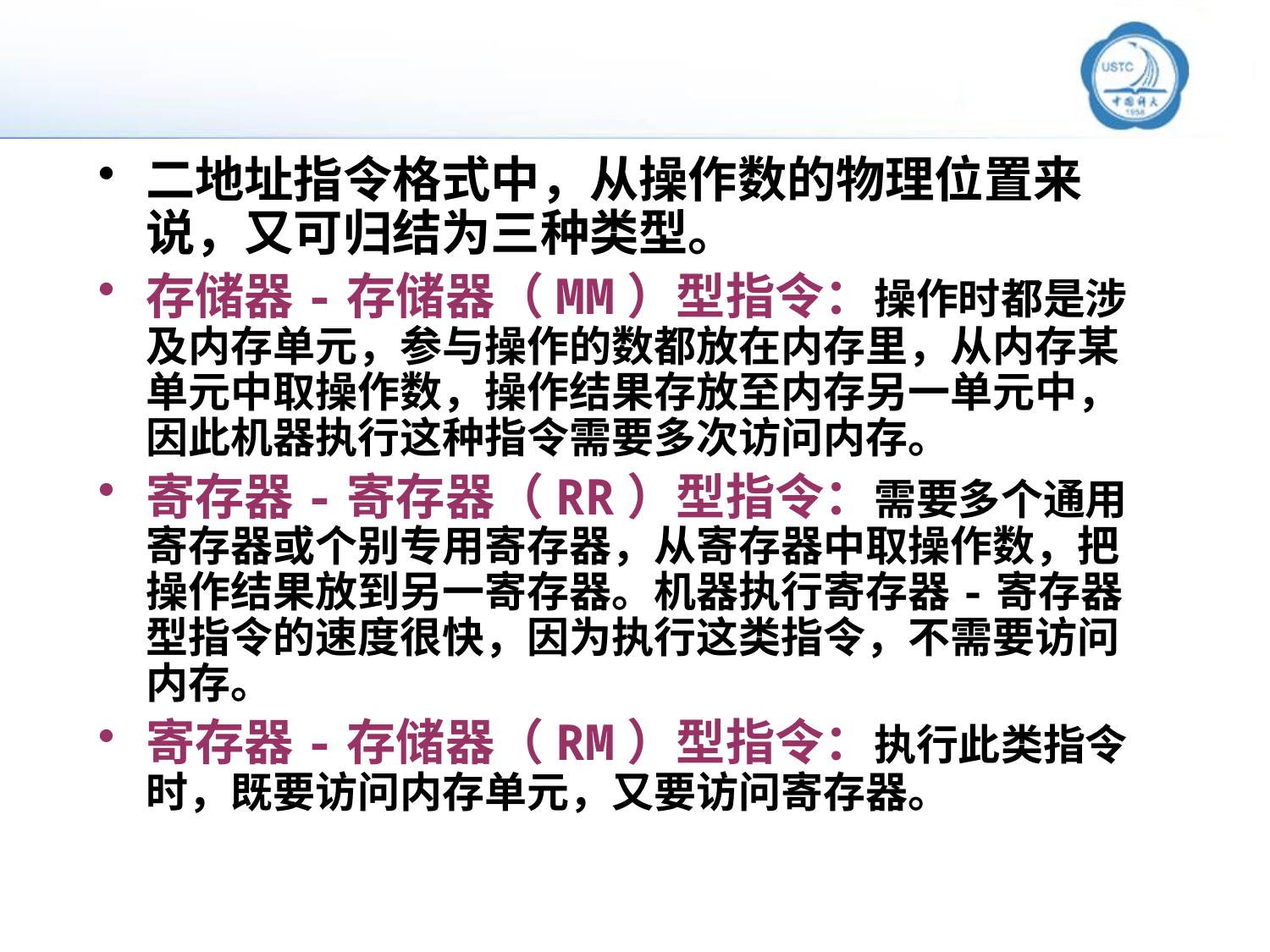

二地址指令格式中，从操作数的物理位置来说，又可归结为三种类型。
存储器-存储器（MM）型指令：操作时都是涉及内存单元，参与操作的数都放在内存里，从内存某单元中取操作数，操作结果存放至内存另一单元中，因此机器执行这种指令需要多次访问内存。
寄存器-寄存器（RR）型指令：需要多个通用寄存器或个别专用寄存器，从寄存器中取操作数，把操作结果放到另一寄存器。机器执行寄存器-寄存器型指令的速度很快，因为执行这类指令，不需要访问内存。
寄存器-存储器（RM）型指令：执行此类指令时，既要访问内存单元，又要访问寄存器。